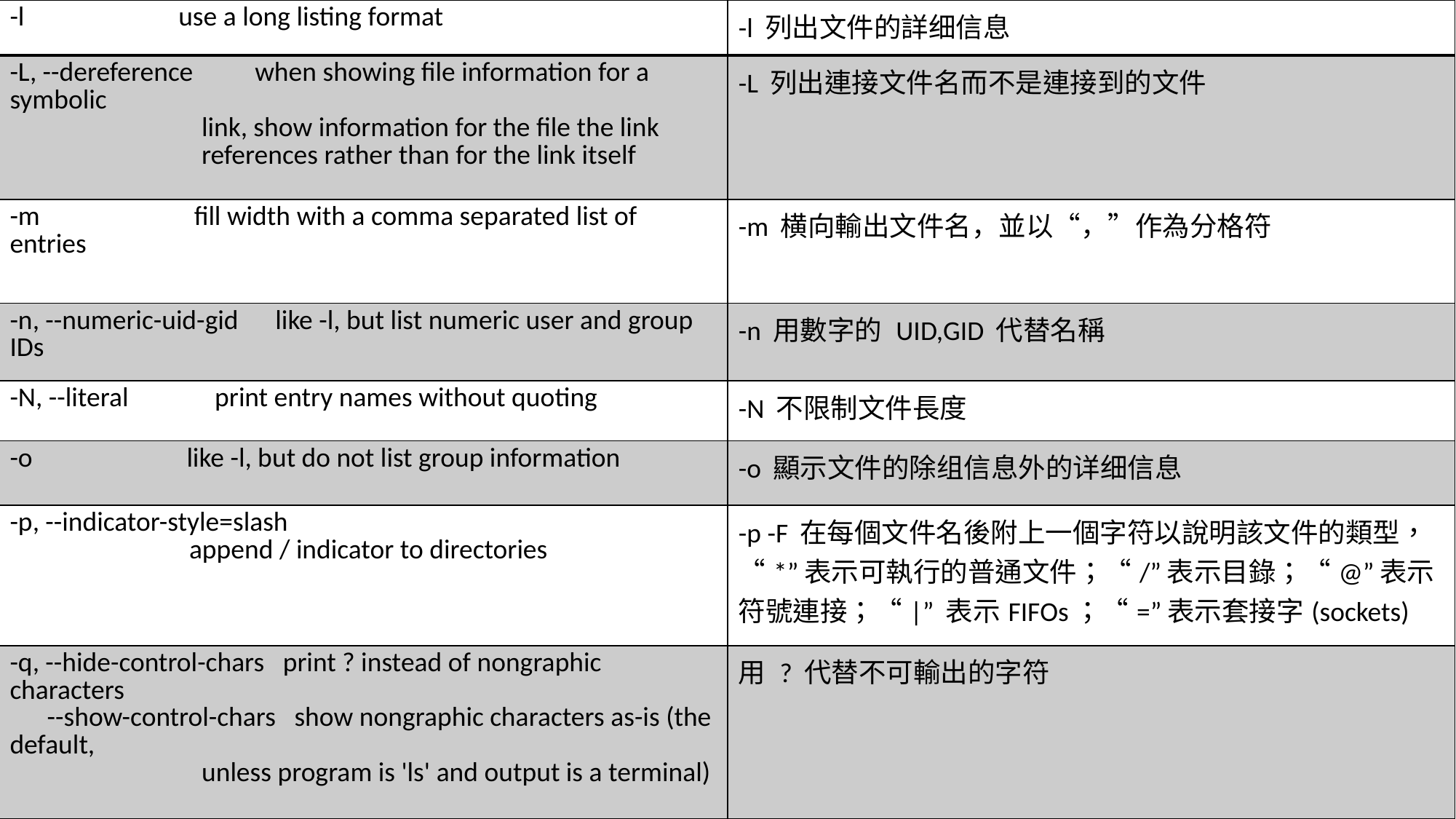

| -l use a long listing format | -l 列出文件的詳细信息 |
| --- | --- |
| -L, --dereference when showing file information for a symbolic link, show information for the file the link references rather than for the link itself | -L 列出連接文件名而不是連接到的文件 |
| -m fill width with a comma separated list of entries | -m 横向輸出文件名，並以“，”作為分格符 |
| -n, --numeric-uid-gid like -l, but list numeric user and group IDs | -n 用數字的 UID,GID 代替名稱 |
| -N, --literal print entry names without quoting | -N 不限制文件長度 |
| -o like -l, but do not list group information | -o 顯示文件的除组信息外的详细信息 |
| -p, --indicator-style=slash append / indicator to directories | -p -F 在每個文件名後附上一個字符以說明該文件的類型，“\*”表示可執行的普通文件；“/”表示目錄；“@”表示符號連接；“|” 表示FIFOs；“=”表示套接字(sockets) |
| -q, --hide-control-chars print ? instead of nongraphic characters --show-control-chars show nongraphic characters as-is (the default, unless program is 'ls' and output is a terminal) | 用 ? 代替不可輸出的字符 |